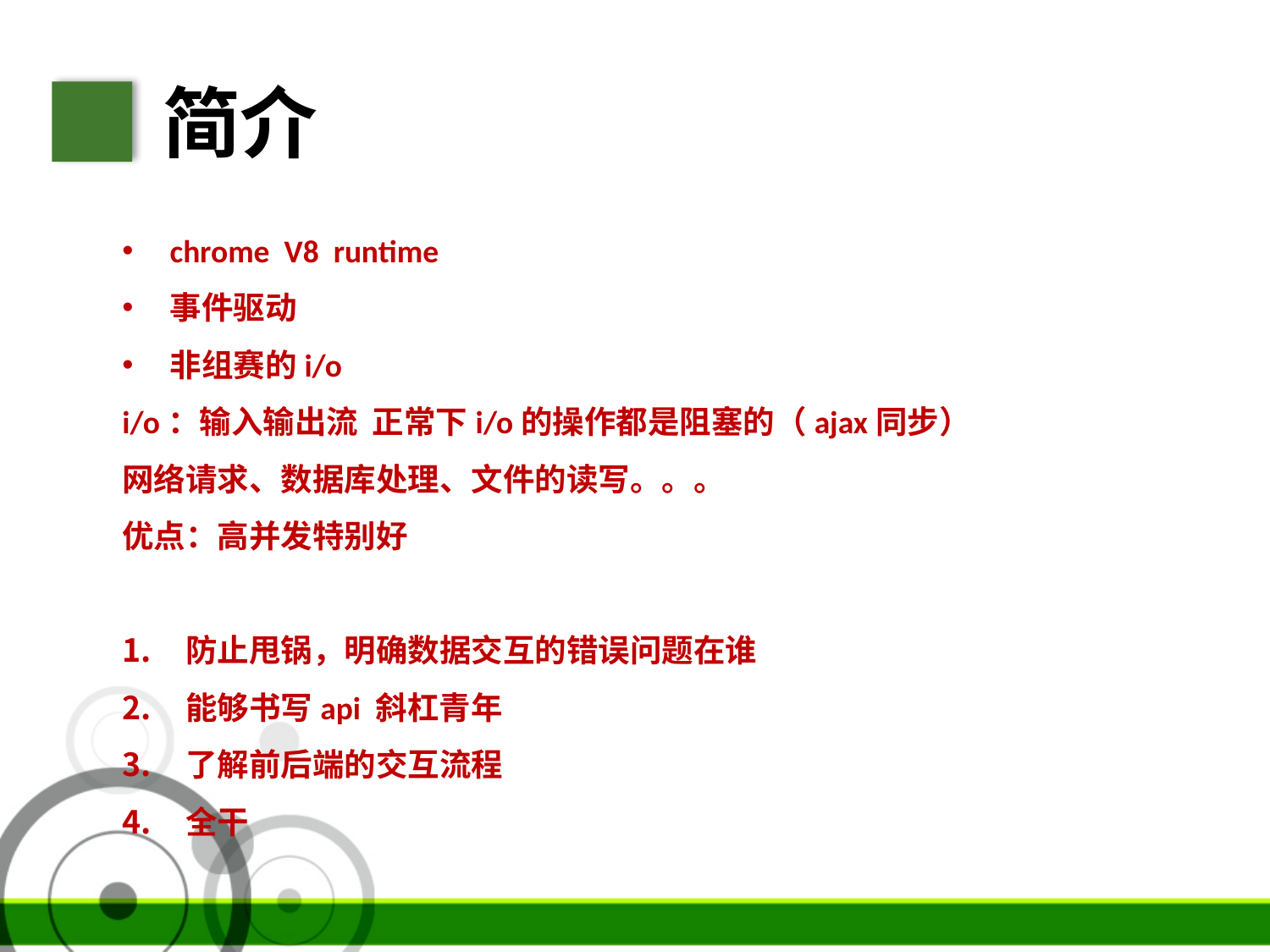

简介

chrome  V8  runtime
事件驱动
非组赛的i/o
i/o：输入输出流  正常下i/o的操作都是阻塞的（ajax同步）
网络请求、数据库处理、文件的读写。。。
优点：高并发特别好

防止甩锅，明确数据交互的错误问题在谁
能够书写api 斜杠青年
了解前后端的交互流程
全干